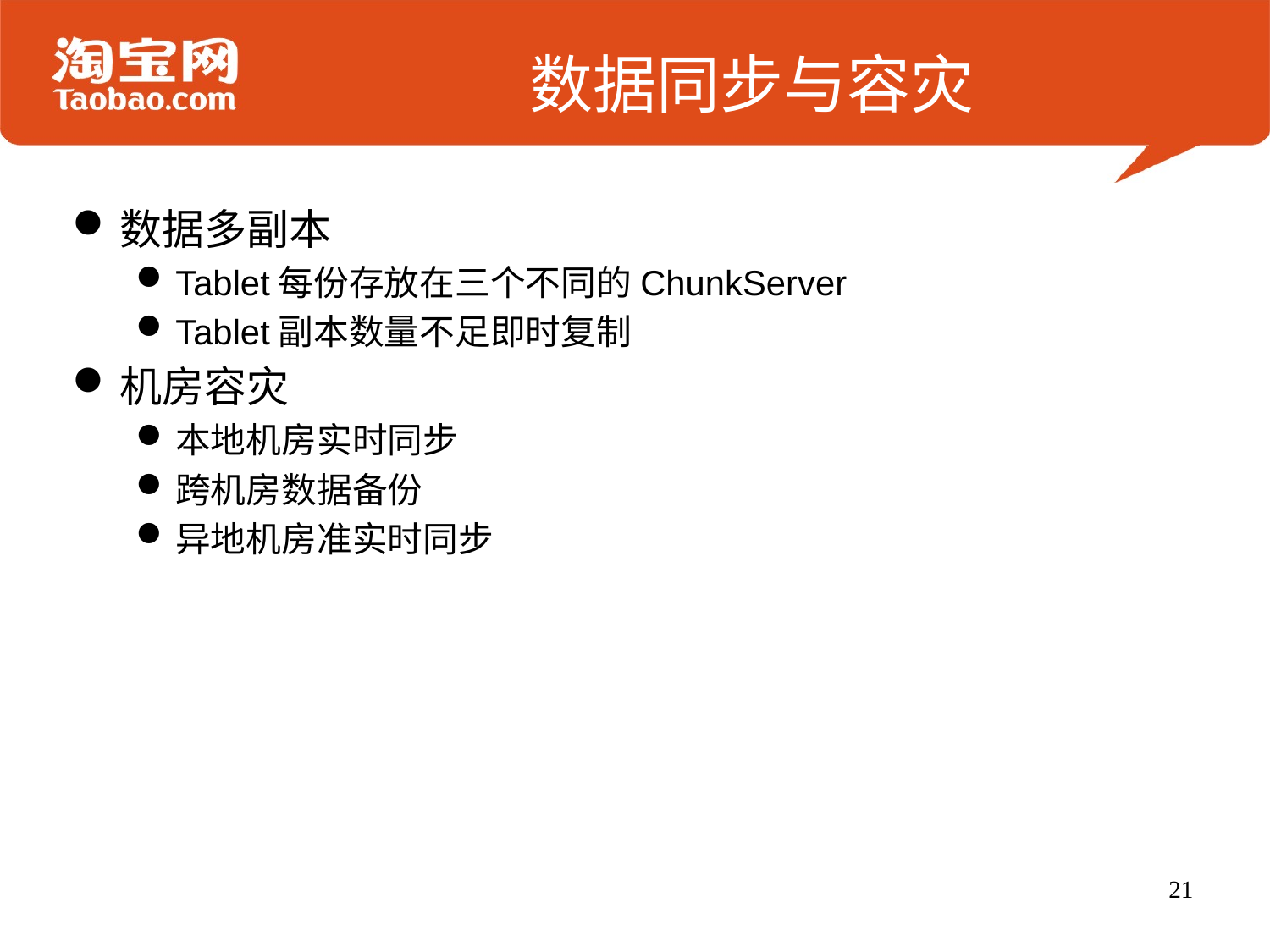

# 数据同步与容灾
数据多副本
Tablet每份存放在三个不同的ChunkServer
Tablet副本数量不足即时复制
机房容灾
本地机房实时同步
跨机房数据备份
异地机房准实时同步
21